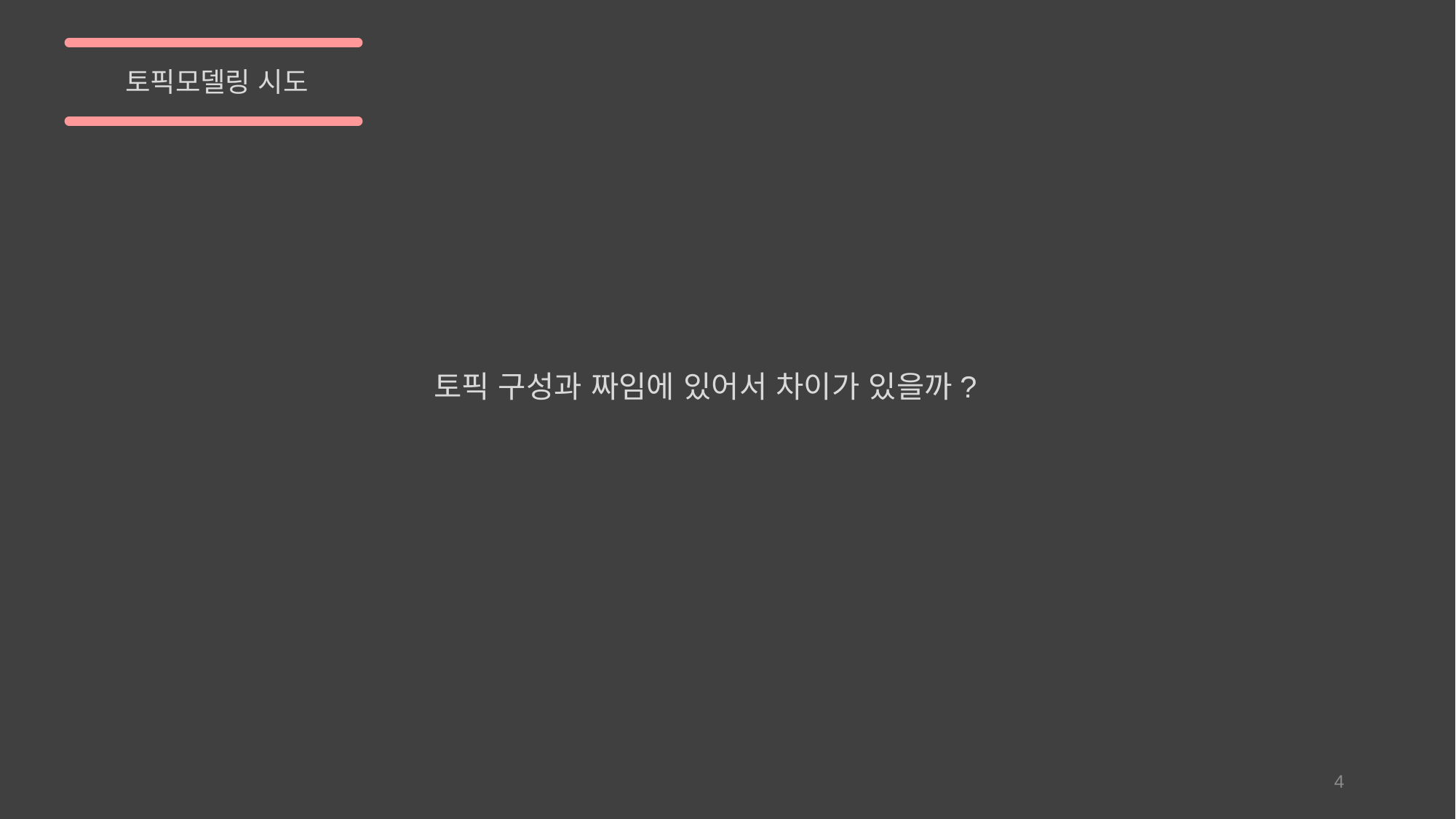

토픽모델링 시도
토픽 구성과 짜임에 있어서 차이가 있을까?
4